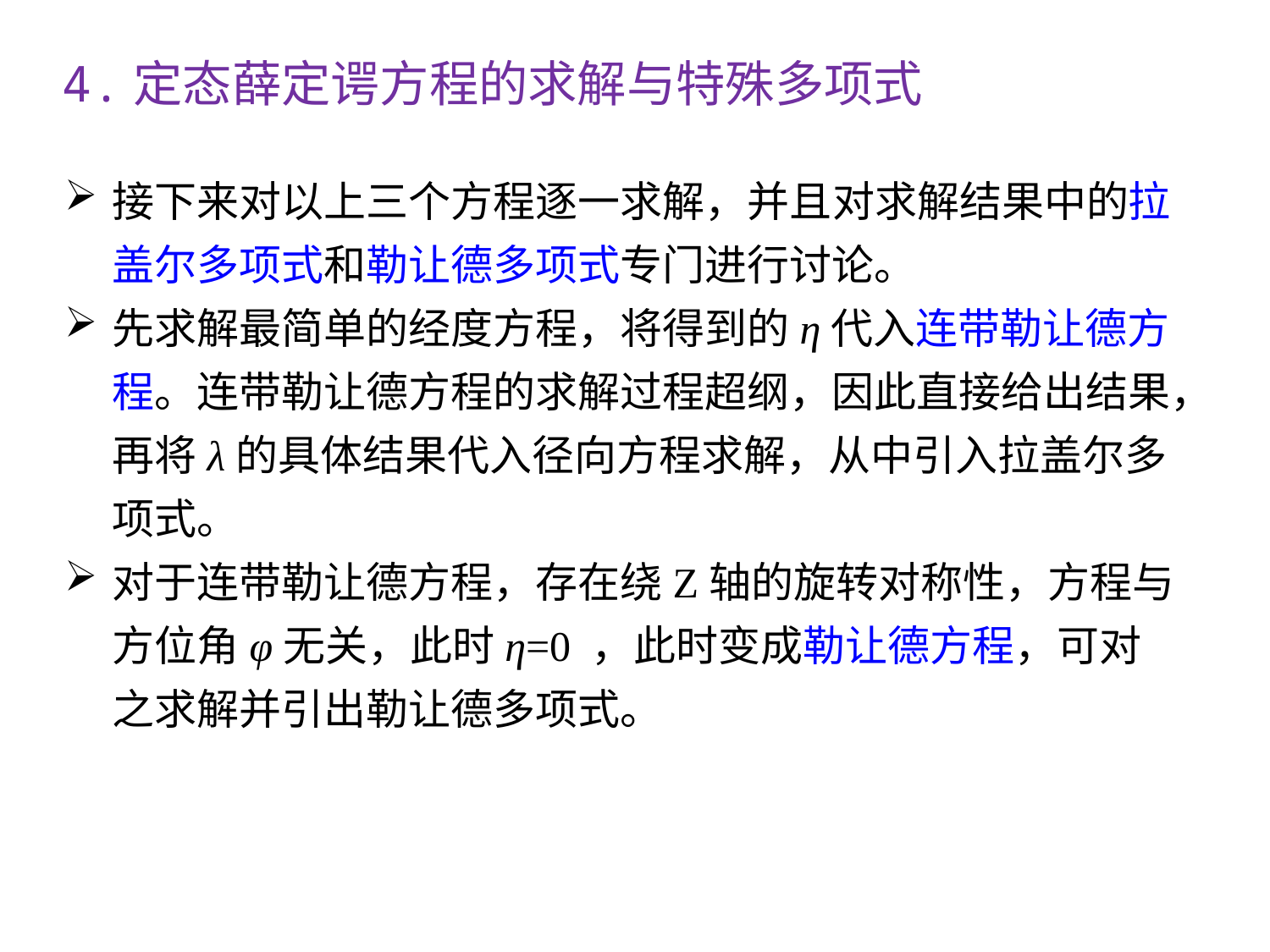

4.定态薛定谔方程的求解与特殊多项式
接下来对以上三个方程逐一求解，并且对求解结果中的拉盖尔多项式和勒让德多项式专门进行讨论。
先求解最简单的经度方程，将得到的η代入连带勒让德方程。连带勒让德方程的求解过程超纲，因此直接给出结果，再将λ的具体结果代入径向方程求解，从中引入拉盖尔多项式。
对于连带勒让德方程，存在绕Z轴的旋转对称性，方程与方位角φ无关，此时η=0 ，此时变成勒让德方程，可对之求解并引出勒让德多项式。